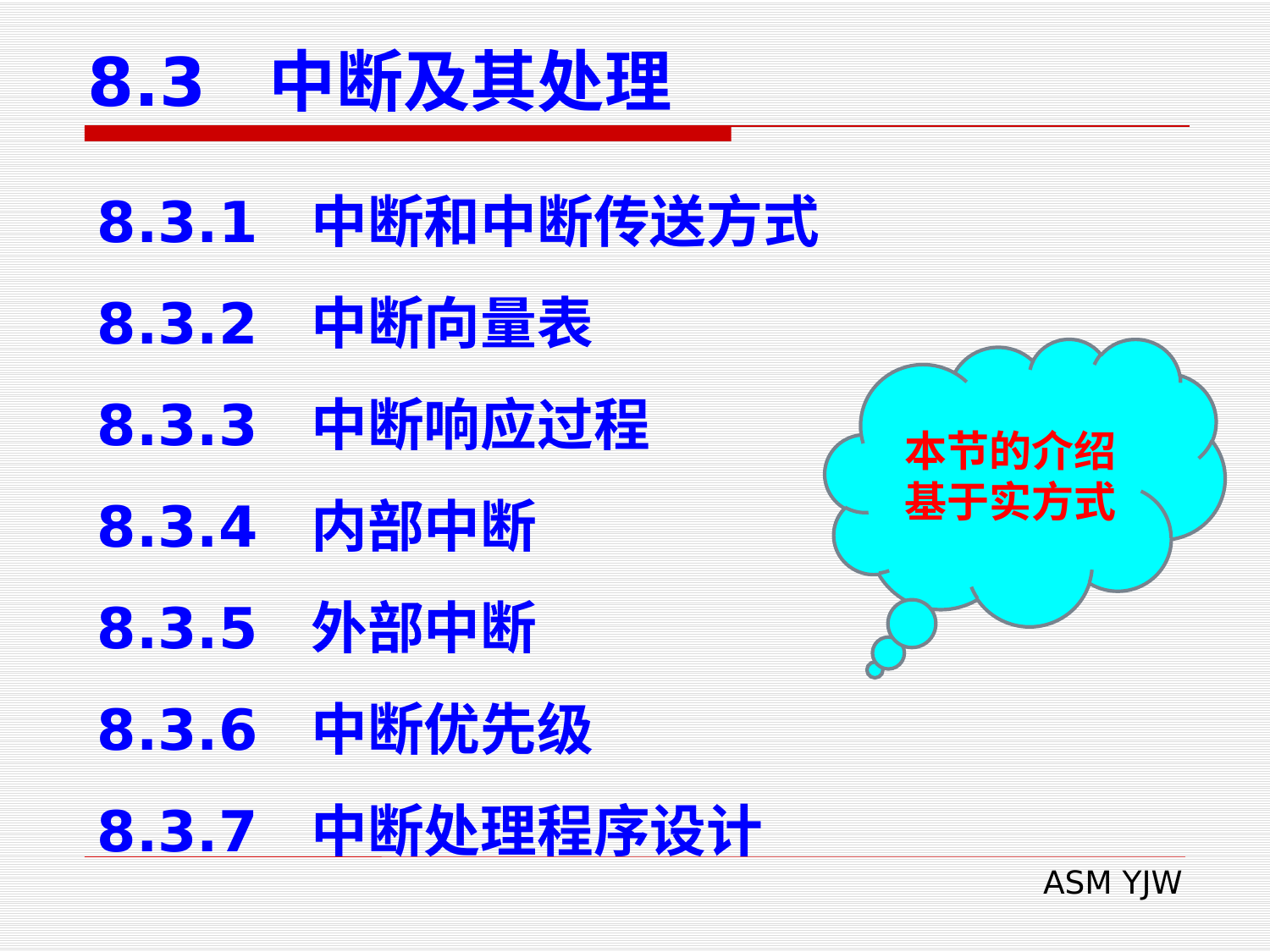

# 8.3  中断及其处理
8.3.1  中断和中断传送方式
8.3.2  中断向量表
8.3.3  中断响应过程
8.3.4  内部中断
8.3.5  外部中断
8.3.6  中断优先级
8.3.7  中断处理程序设计

本节的介绍
基于实方式